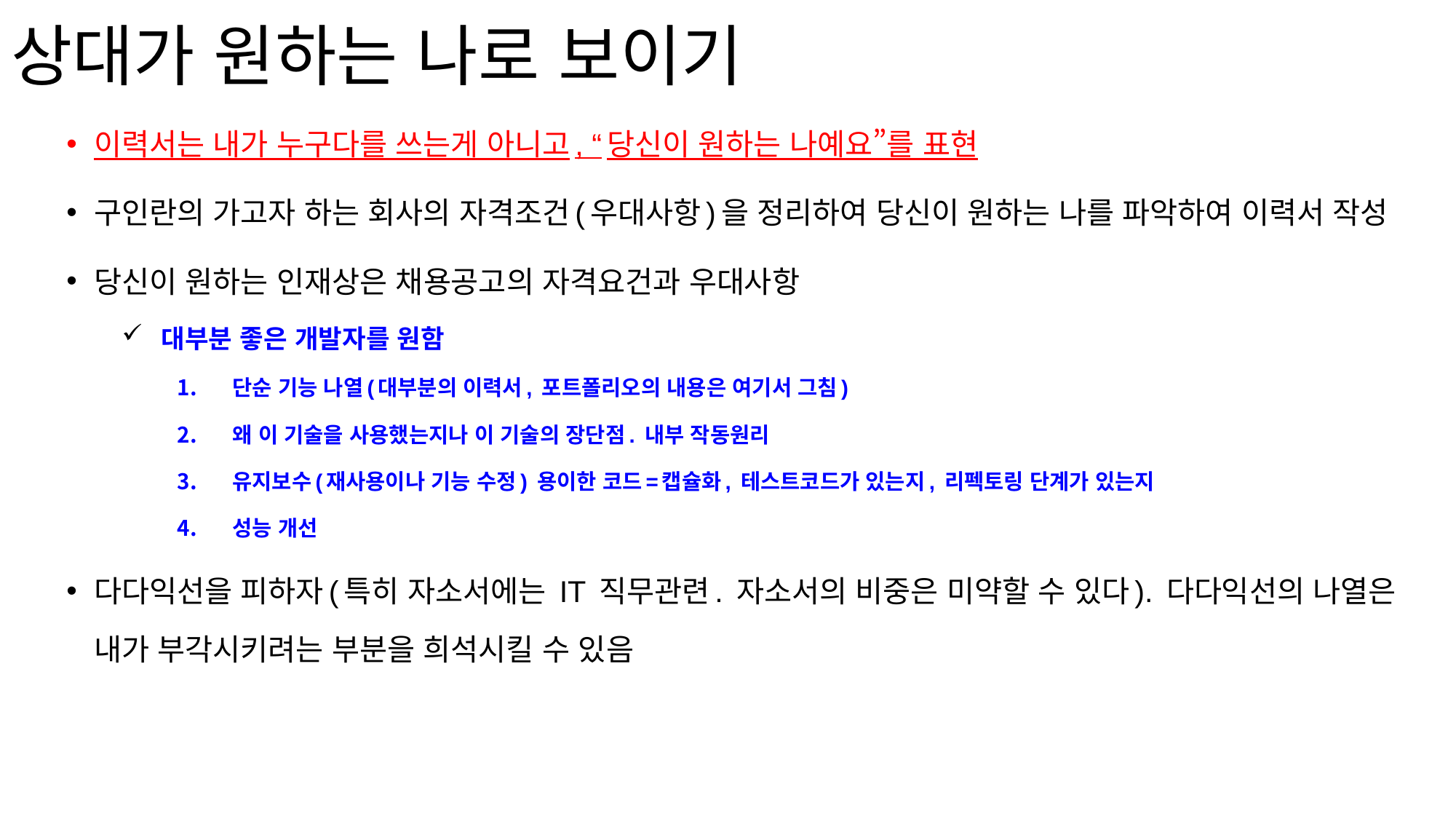

# 상대가 원하는 나로 보이기
이력서는 내가 누구다를 쓰는게 아니고, “당신이 원하는 나예요”를 표현
구인란의 가고자 하는 회사의 자격조건(우대사항)을 정리하여 당신이 원하는 나를 파악하여 이력서 작성
당신이 원하는 인재상은 채용공고의 자격요건과 우대사항
 대부분 좋은 개발자를 원함
단순 기능 나열(대부분의 이력서, 포트폴리오의 내용은 여기서 그침)
왜 이 기술을 사용했는지나 이 기술의 장단점. 내부 작동원리
유지보수(재사용이나 기능 수정) 용이한 코드=캡슐화, 테스트코드가 있는지, 리펙토링 단계가 있는지
성능 개선
다다익선을 피하자(특히 자소서에는 IT 직무관련. 자소서의 비중은 미약할 수 있다). 다다익선의 나열은 내가 부각시키려는 부분을 희석시킬 수 있음